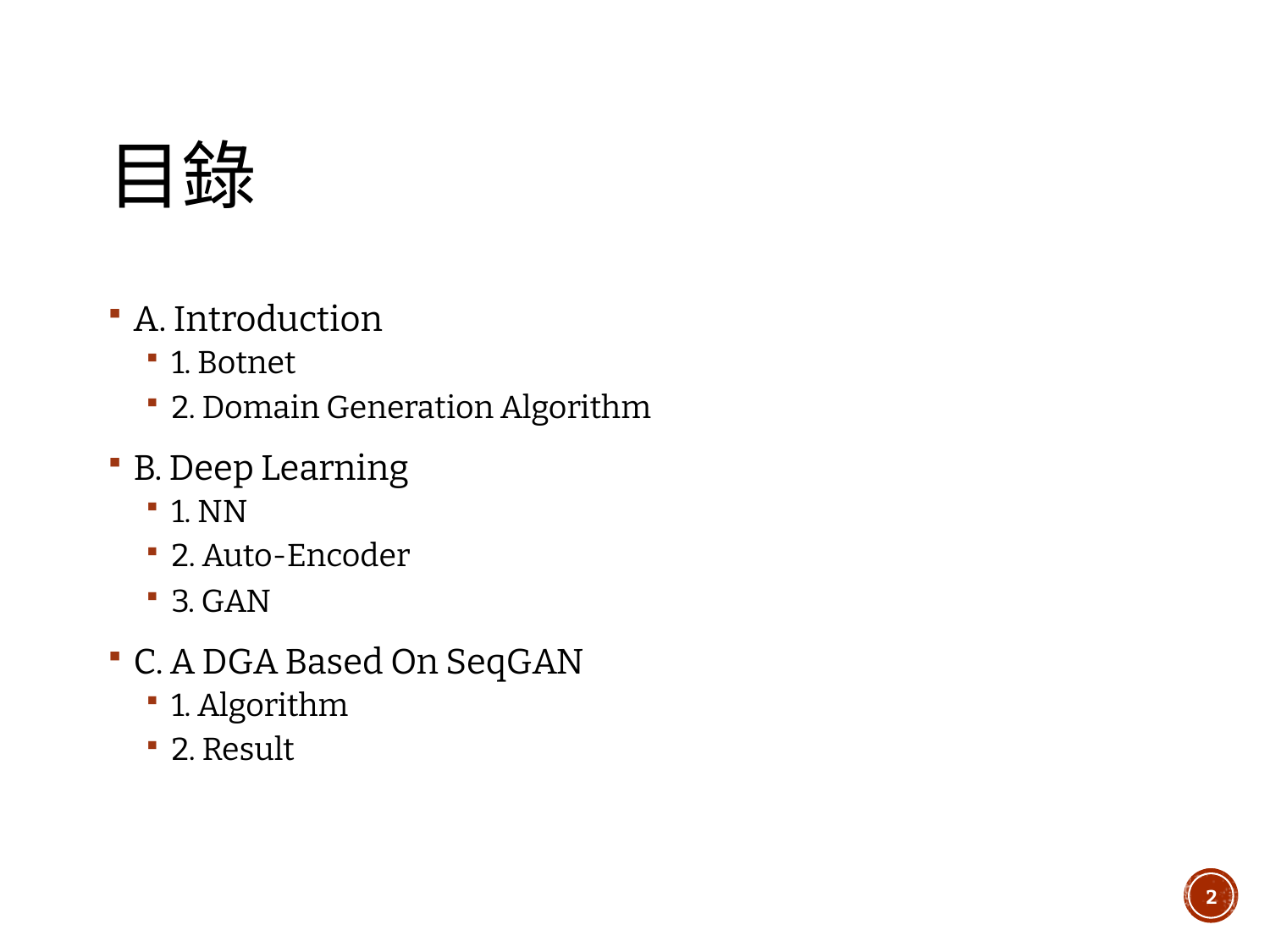

# 目錄
A. Introduction
1. Botnet
2. Domain Generation Algorithm
B. Deep Learning
1. NN
2. Auto-Encoder
3. GAN
C. A DGA Based On SeqGAN
1. Algorithm
2. Result

2